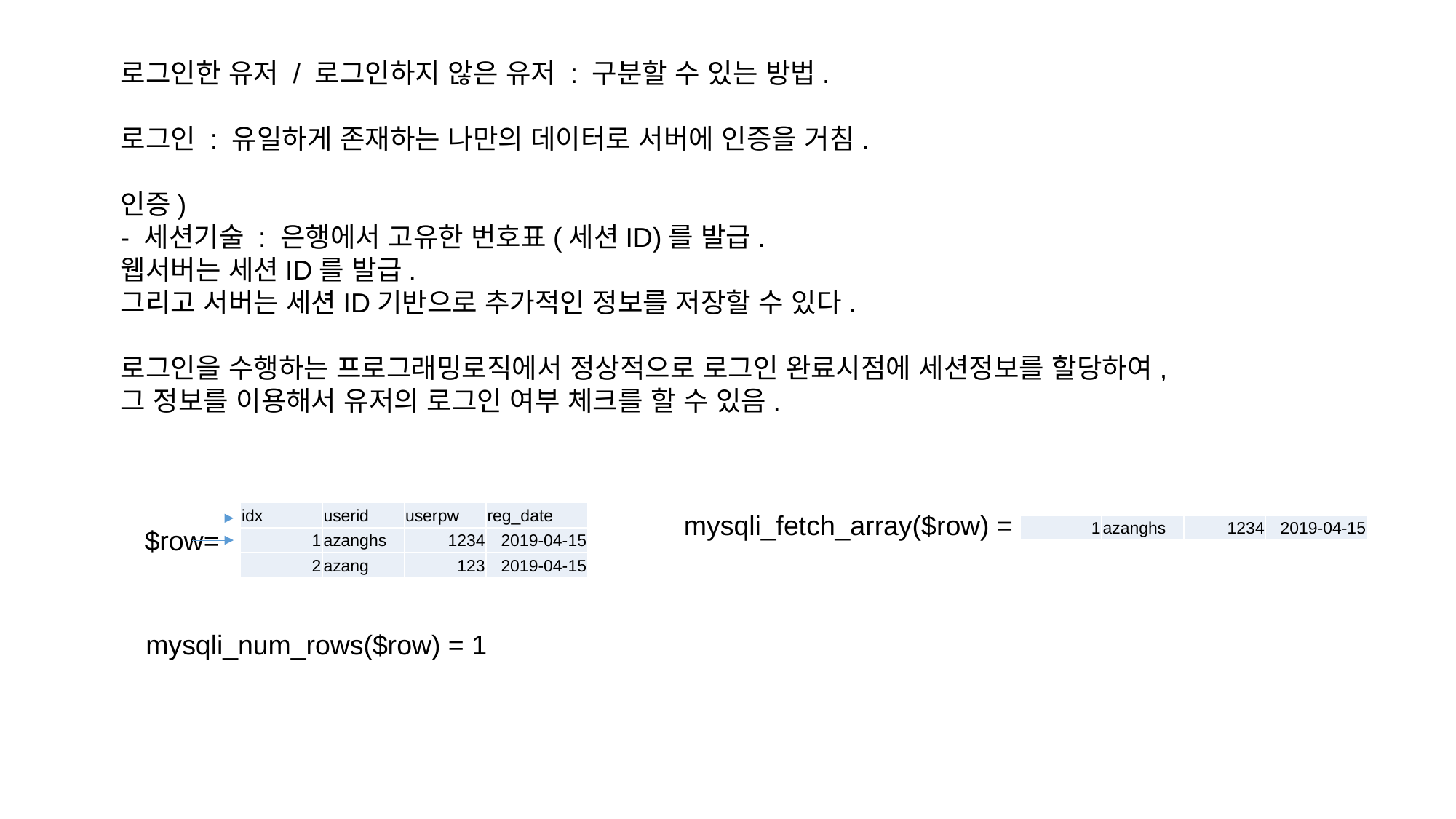

로그인한 유저 / 로그인하지 않은 유저 : 구분할 수 있는 방법.

로그인 : 유일하게 존재하는 나만의 데이터로 서버에 인증을 거침.

인증)
- 세션기술 : 은행에서 고유한 번호표(세션ID)를 발급.
웹서버는 세션ID를 발급.
그리고 서버는 세션ID기반으로 추가적인 정보를 저장할 수 있다.

로그인을 수행하는 프로그래밍로직에서 정상적으로 로그인 완료시점에 세션정보를 할당하여,
그 정보를 이용해서 유저의 로그인 여부 체크를 할 수 있음.
| idx | userid | userpw | reg\_date |
| --- | --- | --- | --- |
| 1 | azanghs | 1234 | 2019-04-15 |
| 2 | azang | 123 | 2019-04-15 |
mysqli_fetch_array($row) =
| 1 | azanghs | 1234 | 2019-04-15 |
| --- | --- | --- | --- |
$row=
mysqli_num_rows($row) = 1